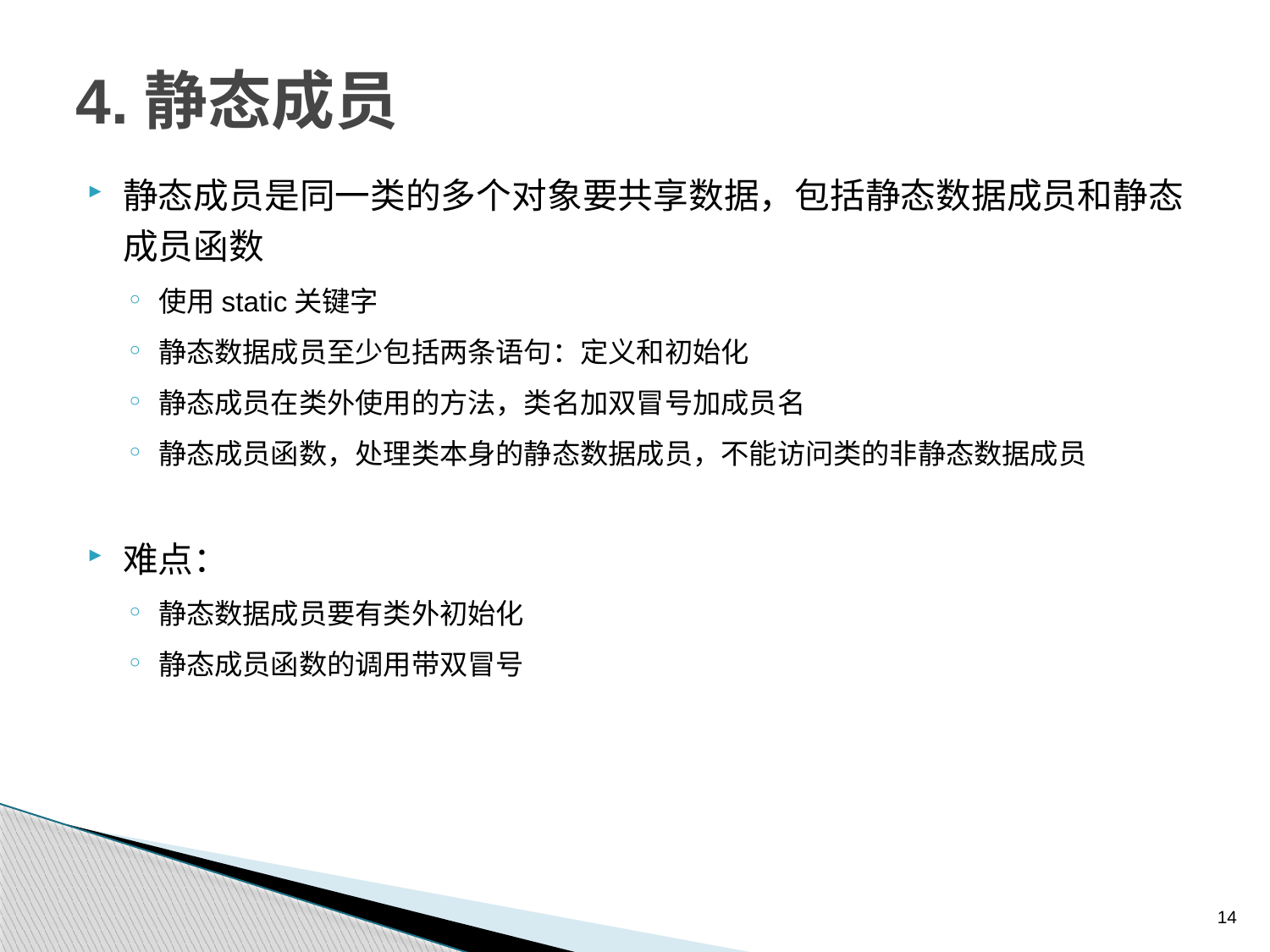

# 4.静态成员
静态成员是同一类的多个对象要共享数据，包括静态数据成员和静态成员函数
使用static关键字
静态数据成员至少包括两条语句：定义和初始化
静态成员在类外使用的方法，类名加双冒号加成员名
静态成员函数，处理类本身的静态数据成员，不能访问类的非静态数据成员

难点：
静态数据成员要有类外初始化
静态成员函数的调用带双冒号

14